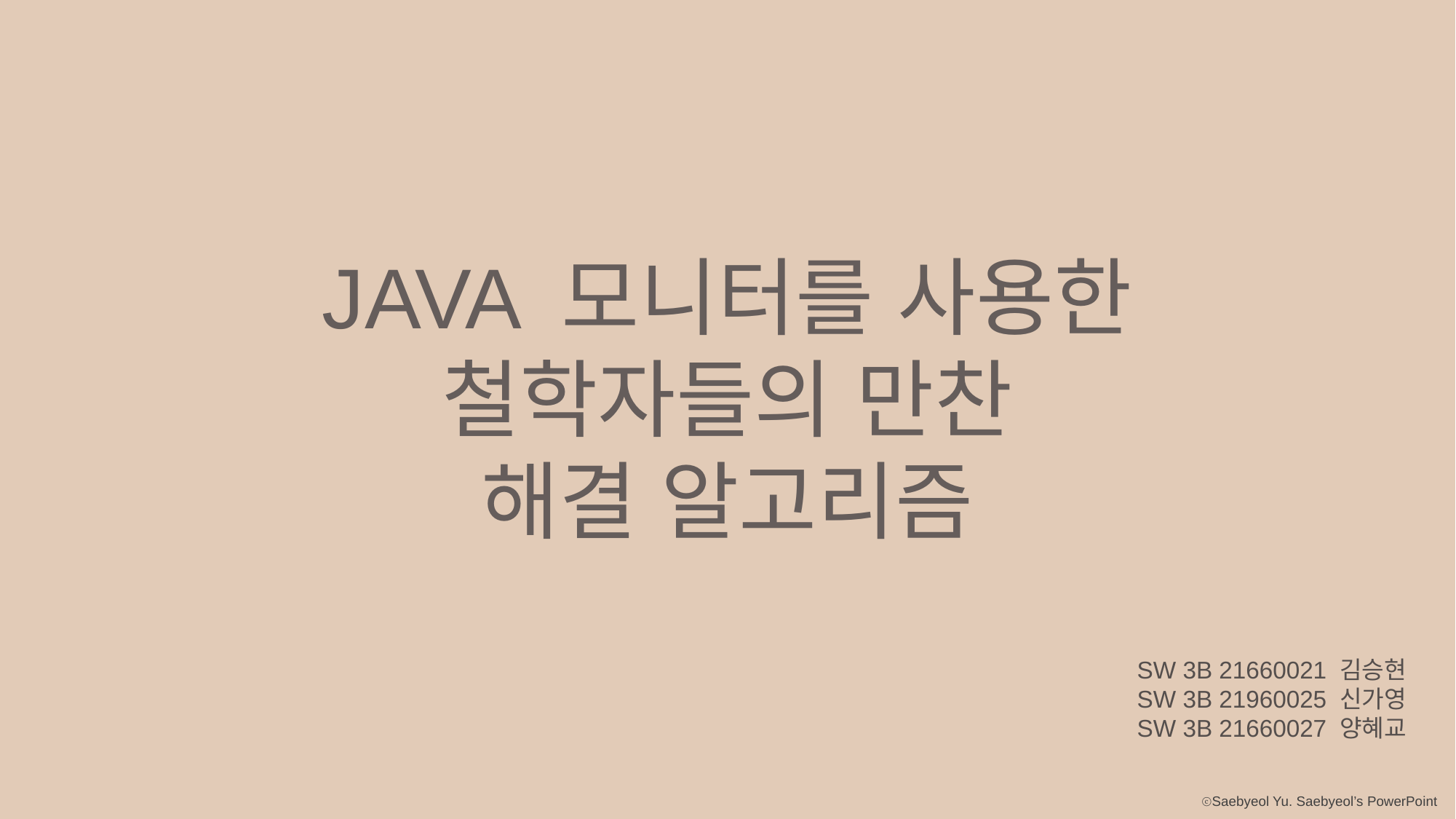

JAVA 모니터를 사용한
철학자들의 만찬
해결 알고리즘
SW 3B 21660021 김승현
SW 3B 21960025 신가영
SW 3B 21660027 양혜교